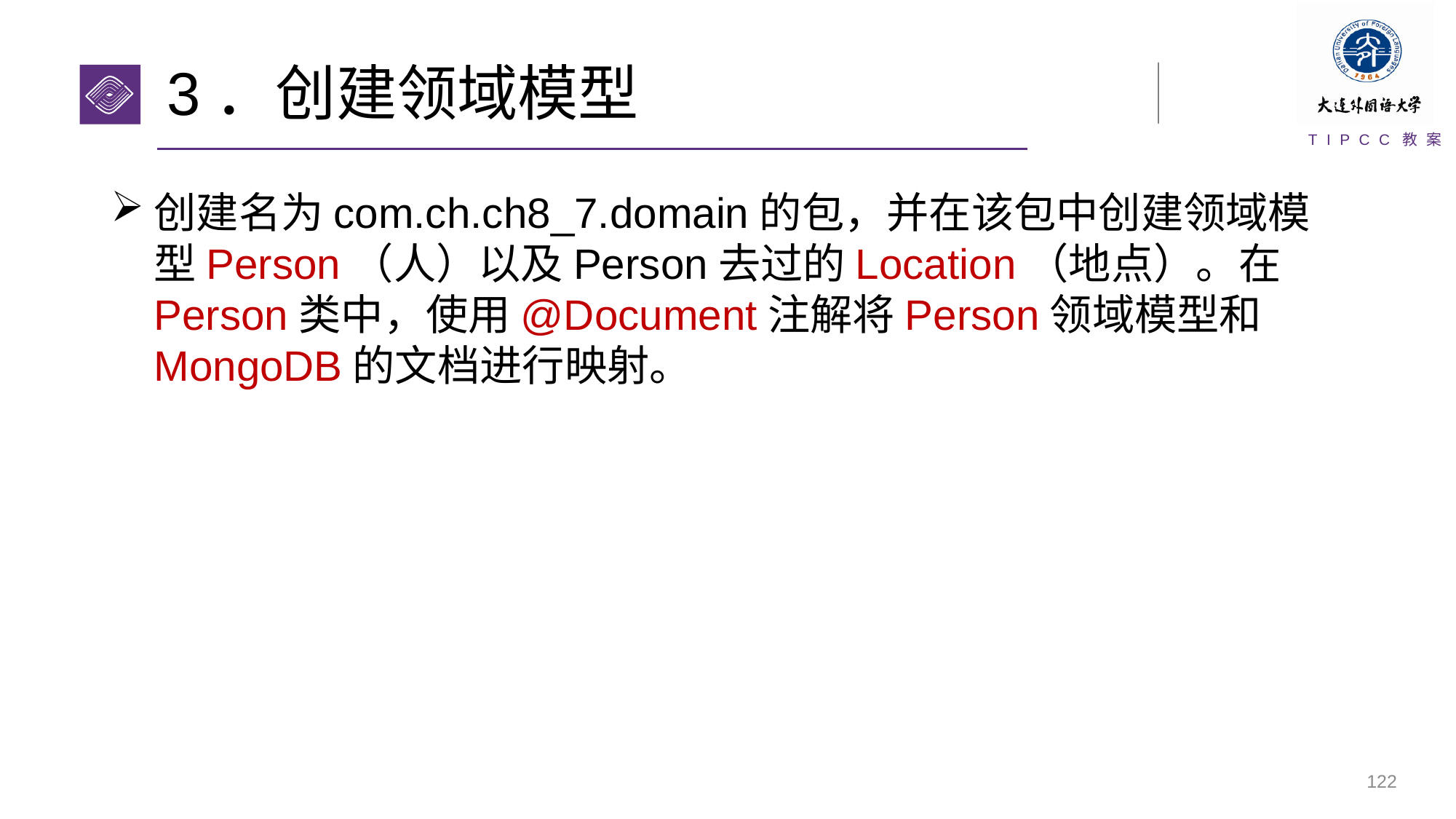

# 3．创建领域模型
创建名为com.ch.ch8_7.domain的包，并在该包中创建领域模型Person（人）以及Person去过的Location（地点）。在Person类中，使用@Document注解将Person领域模型和MongoDB的文档进行映射。
122